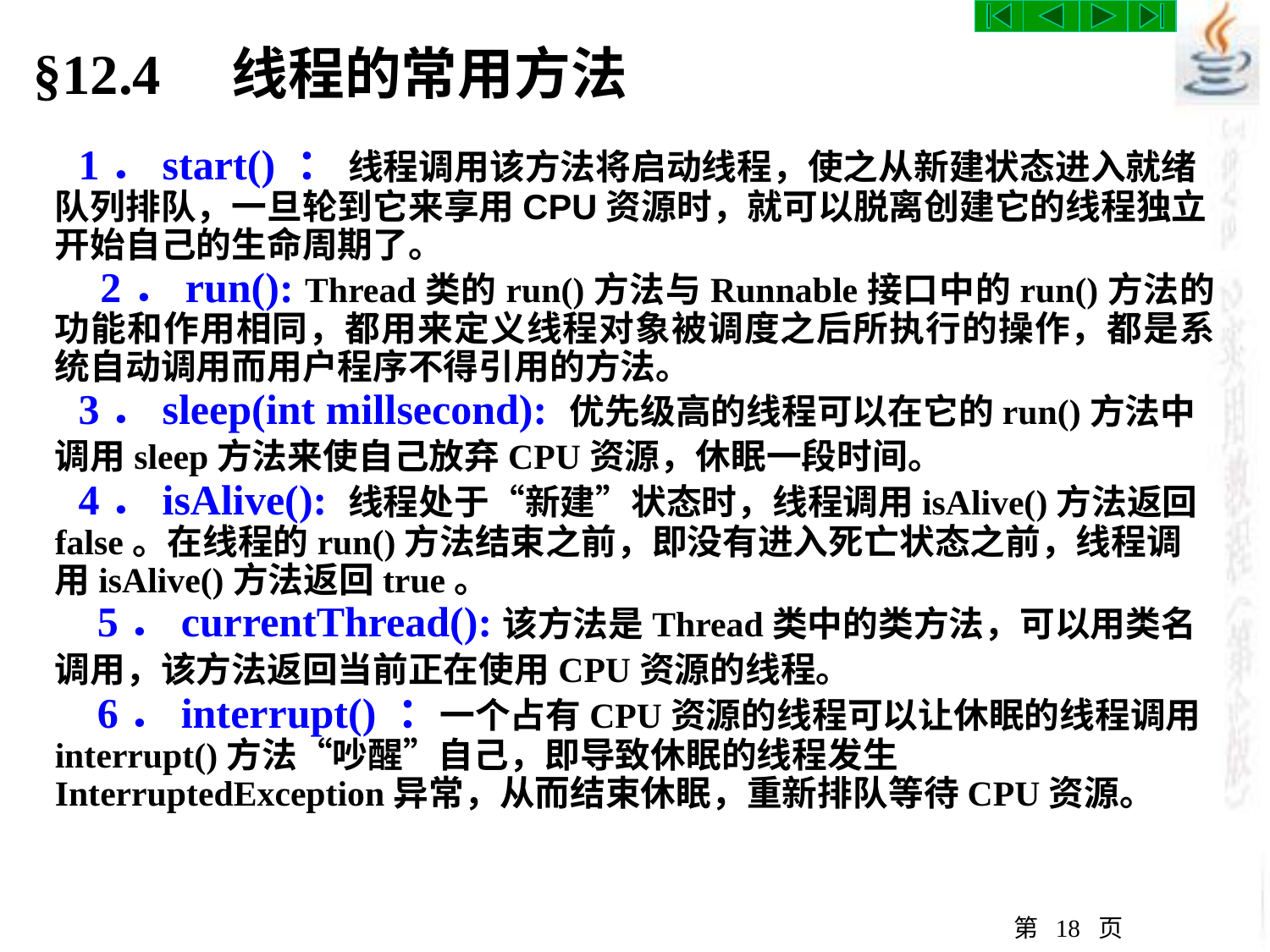

§12.4    线程的常用方法
  1．start() ： 线程调用该方法将启动线程，使之从新建状态进入就绪队列排队，一旦轮到它来享用CPU资源时，就可以脱离创建它的线程独立开始自己的生命周期了。
    2．run(): Thread类的run()方法与Runnable接口中的run()方法的功能和作用相同，都用来定义线程对象被调度之后所执行的操作，都是系统自动调用而用户程序不得引用的方法。
  3．sleep(int millsecond): 优先级高的线程可以在它的run()方法中调用sleep方法来使自己放弃CPU资源，休眠一段时间。
  4．isAlive(): 线程处于“新建”状态时，线程调用isAlive()方法返回false。在线程的run()方法结束之前，即没有进入死亡状态之前，线程调用isAlive()方法返回true。
    5．currentThread():该方法是Thread类中的类方法，可以用类名调用，该方法返回当前正在使用CPU资源的线程。
    6．interrupt() ：一个占有CPU资源的线程可以让休眠的线程调用interrupt()方法“吵醒”自己，即导致休眠的线程发生InterruptedException异常，从而结束休眠，重新排队等待CPU资源。

第  18  页